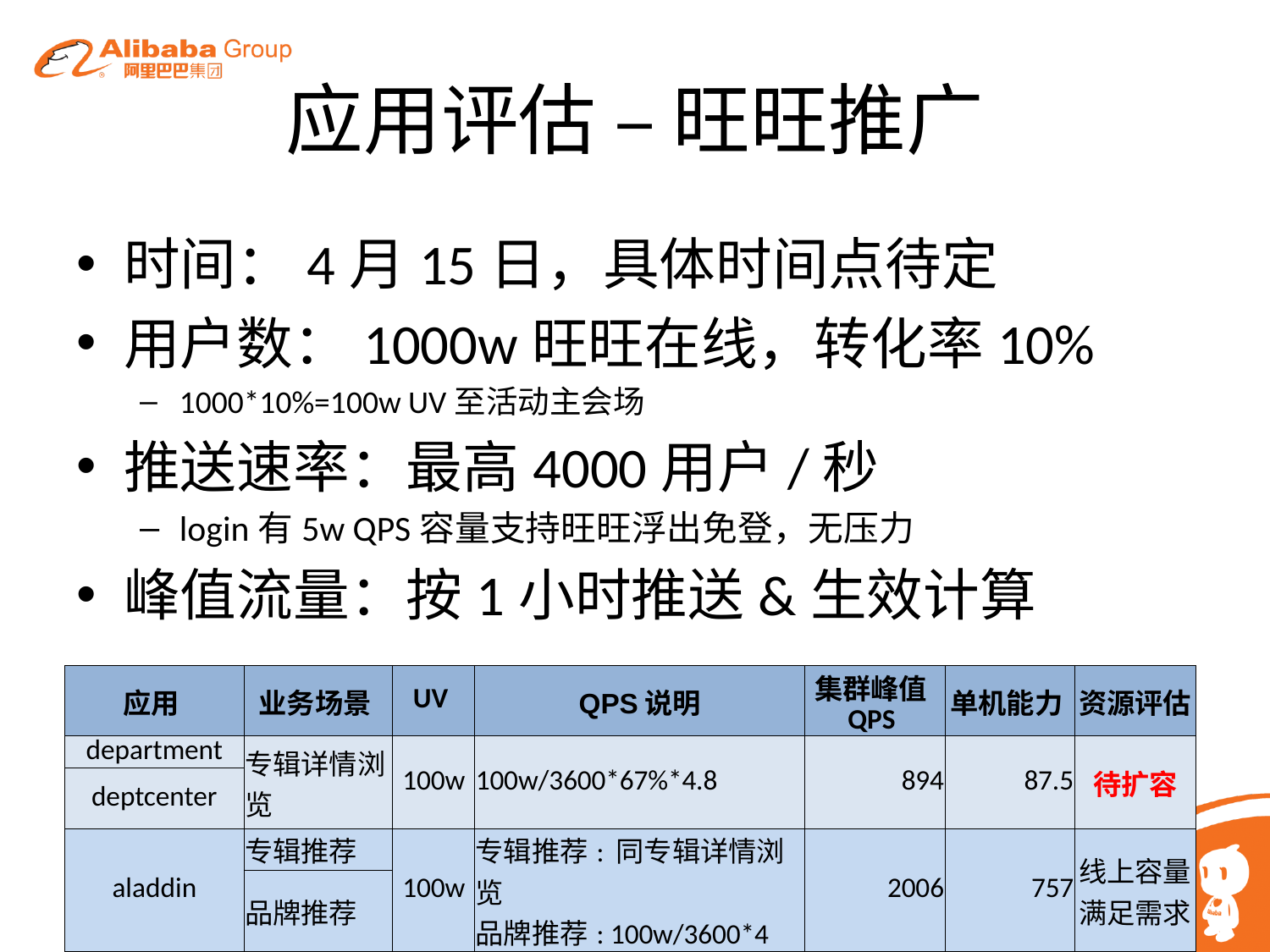

# 应用评估 – 旺旺推广
时间：4月15日，具体时间点待定
用户数：1000w旺旺在线，转化率10%
1000*10%=100w UV至活动主会场
推送速率：最高4000用户/秒
login有5w QPS容量支持旺旺浮出免登，无压力
峰值流量：按1小时推送&生效计算
| 应用 | 业务场景 | UV | QPS说明 | 集群峰值QPS | 单机能力 | 资源评估 |
| --- | --- | --- | --- | --- | --- | --- |
| department | 专辑详情浏览 | 100w | 100w/3600\*67%\*4.8 | 894 | 87.5 | 待扩容 |
| deptcenter |  |  |  |  |  |  |
| aladdin | 专辑推荐 | 100w | 专辑推荐: 同专辑详情浏览 品牌推荐: 100w/3600\*4 | 2006 | 757 | 线上容量满足需求 |
|  | 品牌推荐 |  |  |  |  |  |